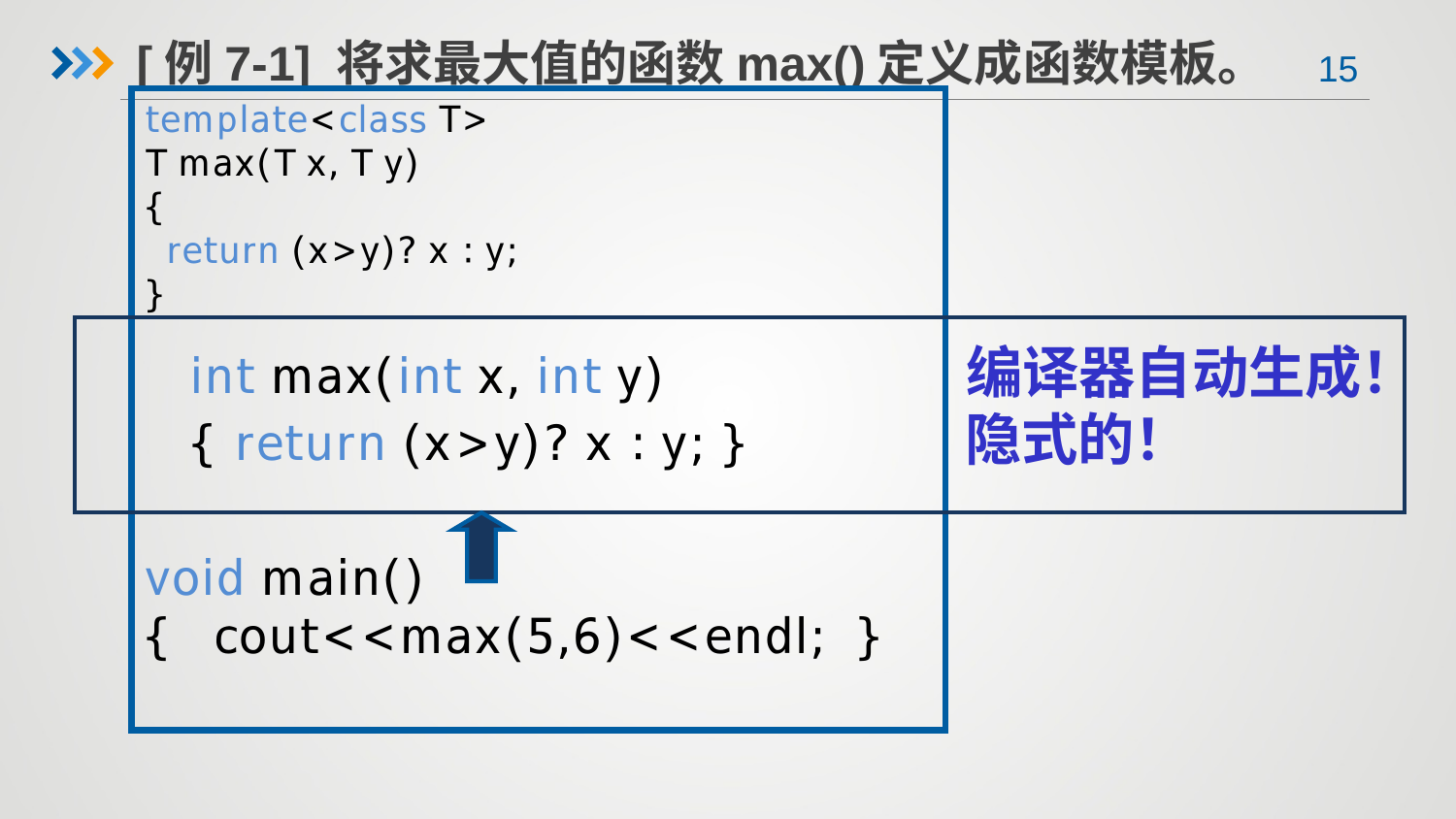

[例7-1] 将求最大值的函数max()定义成函数模板。
template<class T>
T max(T x, T y)
{
  return (x>y)? x : y;
}

void main()
{	 cout<<max(5,6)<<endl;  }

int max(int x, int y)                    编译器自动生成！
{ return (x>y)? x : y; }              隐式的！